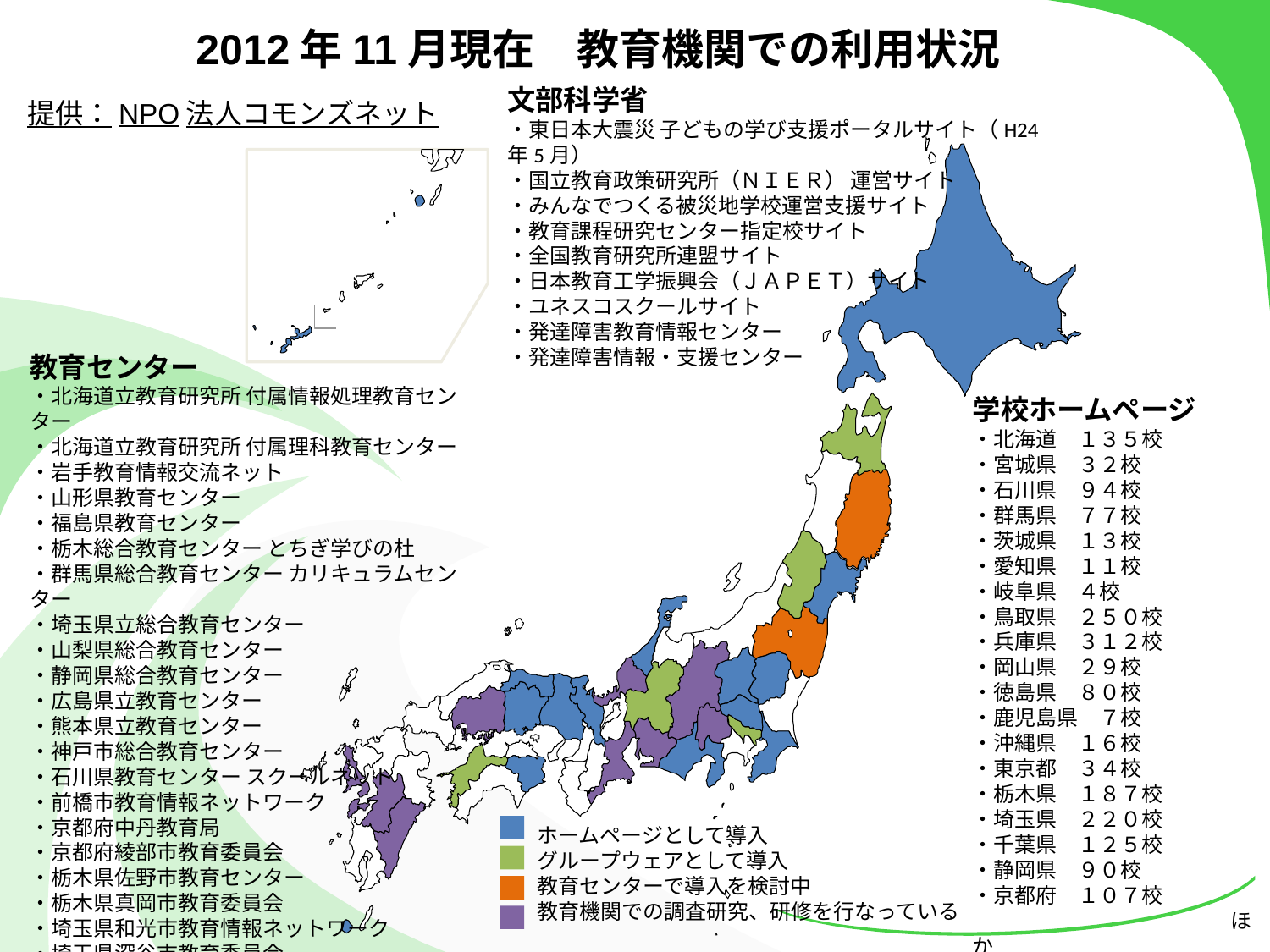

2012年11月現在　教育機関での利用状況
文部科学省
・東日本大震災 子どもの学び支援ポータルサイト（H24年5月）
・国立教育政策研究所（ＮＩＥＲ） 運営サイト
・みんなでつくる被災地学校運営支援サイト
・教育課程研究センター指定校サイト
・全国教育研究所連盟サイト
・日本教育工学振興会（ＪＡＰＥＴ）サイト
・ユネスコスクールサイト
・発達障害教育情報センター
・発達障害情報・支援センター

教育センター
・北海道立教育研究所 付属情報処理教育センター
・北海道立教育研究所 付属理科教育センター
・岩手教育情報交流ネット
・山形県教育センター
・福島県教育センター
・栃木総合教育センター とちぎ学びの杜
・群馬県総合教育センター カリキュラムセンター
・埼玉県立総合教育センター
・山梨県総合教育センター
・静岡県総合教育センター
・広島県立教育センター
・熊本県立教育センター
・神戸市総合教育センター
・石川県教育センター スクールネット
・前橋市教育情報ネットワーク
・京都府中丹教育局
・京都府綾部市教育委員会
・栃木県佐野市教育センター
・栃木県真岡市教育委員会
・埼玉県和光市教育情報ネットワーク
・埼玉県深谷市教育委員会
　　　　　　　　　　　　　　　　　　ほか
学校ホームページ
・北海道　１３５校
・宮城県　３２校
・石川県　９４校
・群馬県　７７校
・茨城県　１３校
・愛知県　１１校
・岐阜県　４校
・鳥取県　２５０校
・兵庫県　３１２校
・岡山県　２９校
・徳島県　８０校
・鹿児島県　７校
・沖縄県　１６校
・東京都　３４校
・栃木県　１８７校
・埼玉県　２２０校
・千葉県　１２５校
・静岡県　９０校
・京都府　１０７校
　　　　　　　　　　　　　　ほか

ホームページとして導入
グループウェアとして導入
教育センターで導入を検討中
教育機関での調査研究、研修を行なっている

提供：NPO法人コモンズネット
7